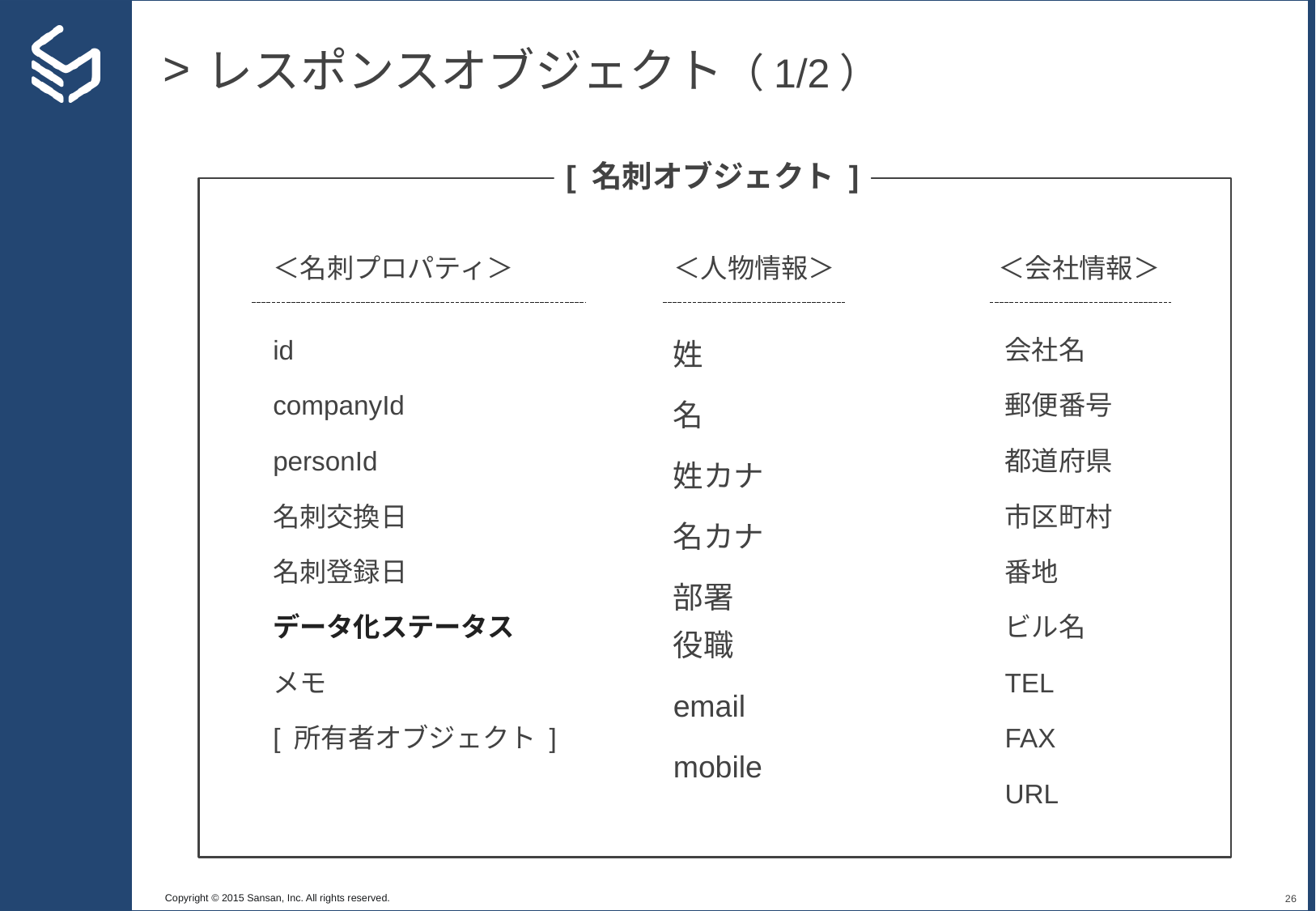

# レスポンスオブジェクト（1/2）
[ 名刺オブジェクト ]

＜名刺プロパティ＞
＜人物情報＞
＜会社情報＞
id
companyId
personId
名刺交換日
名刺登録日
データ化ステータス
メモ
[ 所有者オブジェクト ]
会社名
郵便番号
都道府県
市区町村
番地
ビル名
TEL
FAX
URL
姓
名
姓カナ
名カナ
部署
役職
email
mobile
26